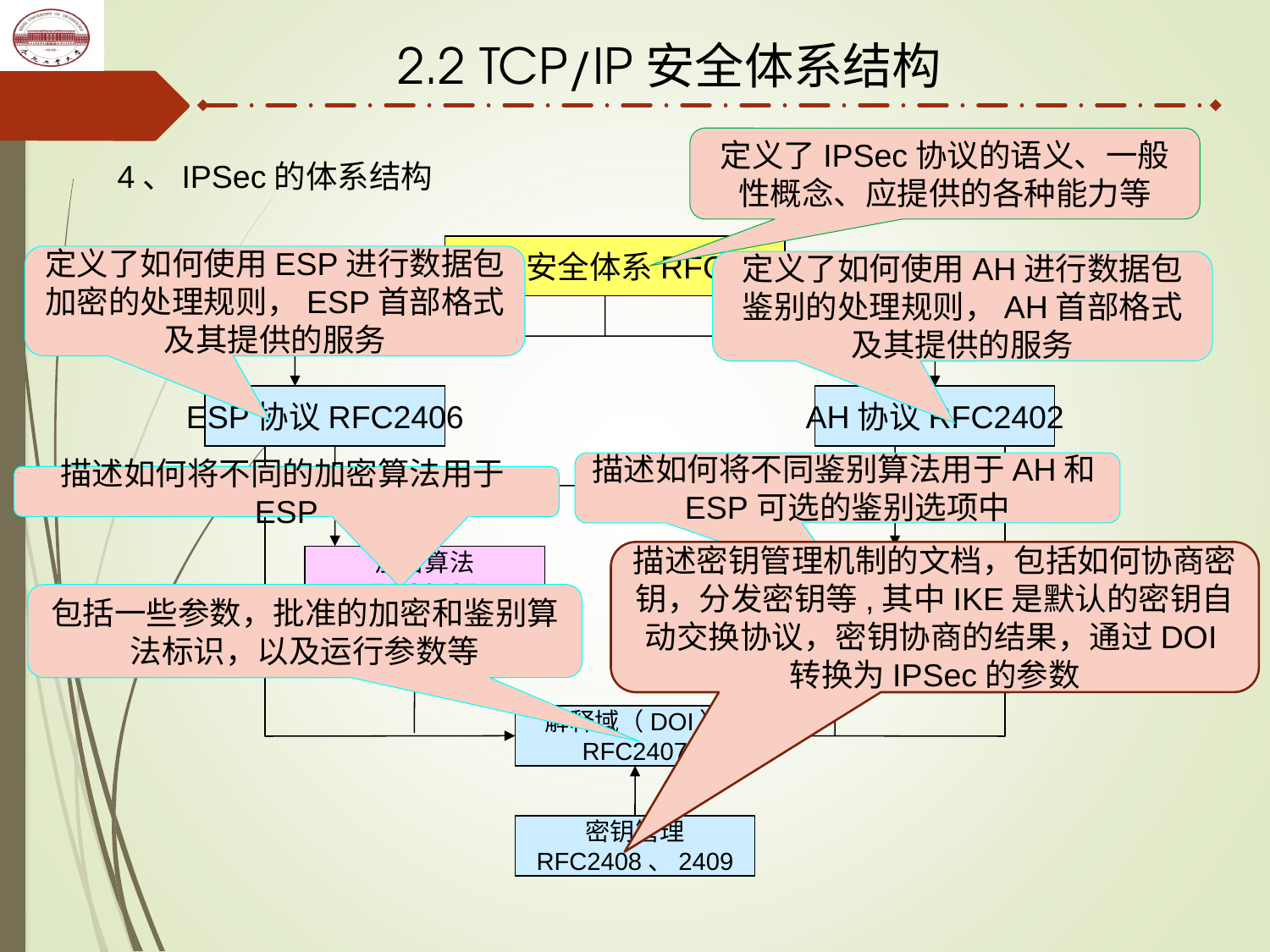

2.2 TCP/IP安全体系结构
定义了IPSec协议的语义、一般性概念、应提供的各种能力等
4、IPSec的体系结构
IPSec安全体系RFC2401

ESP协议RFC2406
AH协议RFC2402

加密算法
RFC2405
验证算法
RFC2403、2404

解释域（DOI）
RFC2407

密钥管理
RFC2408、2409
定义了如何使用ESP进行数据包加密的处理规则，ESP首部格式及其提供的服务
定义了如何使用AH进行数据包鉴别的处理规则，AH首部格式及其提供的服务
描述如何将不同鉴别算法用于AH和ESP可选的鉴别选项中
描述如何将不同的加密算法用于ESP
描述密钥管理机制的文档，包括如何协商密钥，分发密钥等,其中IKE是默认的密钥自动交换协议，密钥协商的结果，通过DOI转换为IPSec的参数
包括一些参数，批准的加密和鉴别算法标识，以及运行参数等